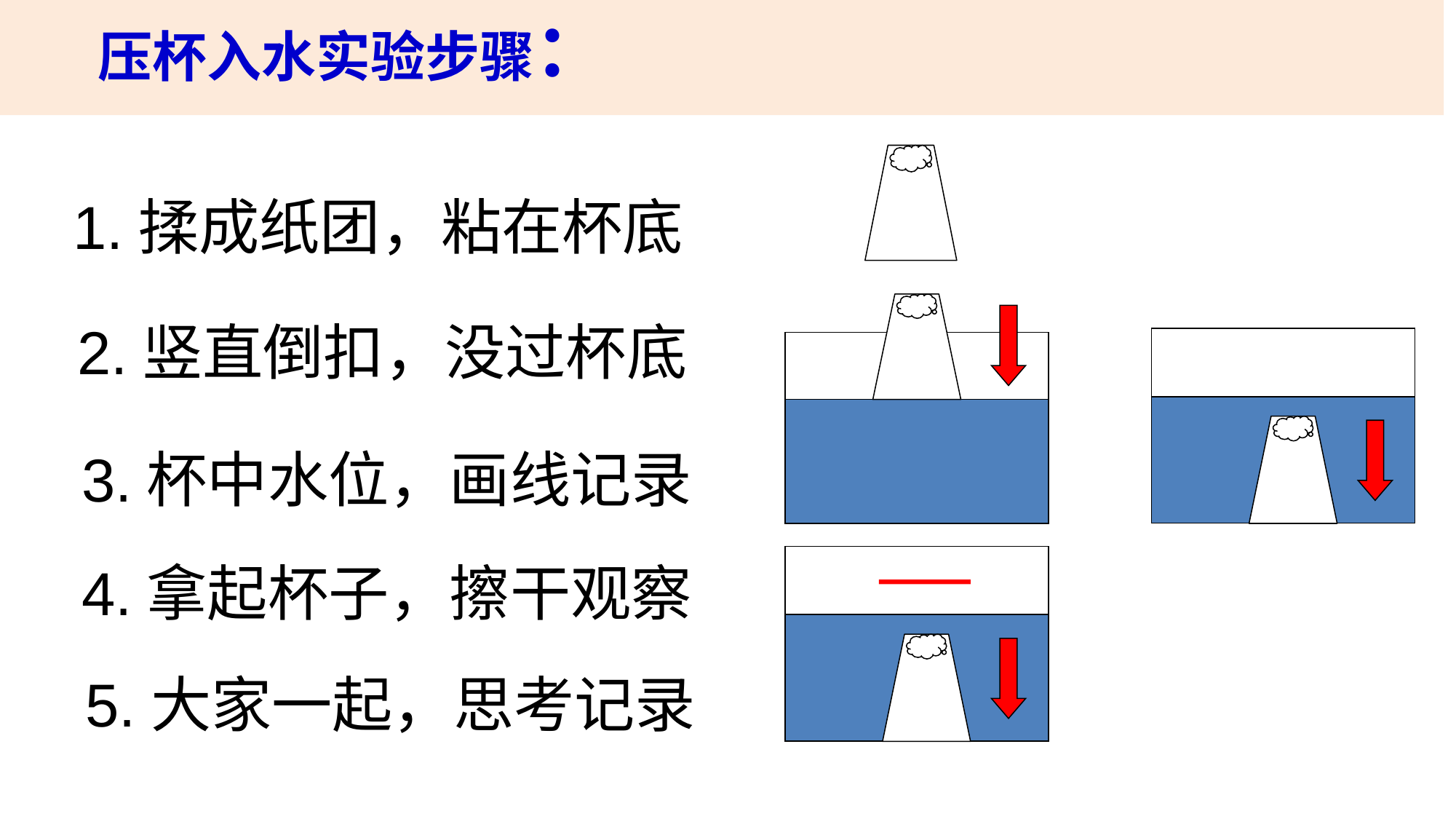

压杯入水实验步骤：

1.揉成纸团，粘在杯底

2.竖直倒扣，没过杯底

3.杯中水位，画线记录

4.拿起杯子，擦干观察

5.大家一起，思考记录